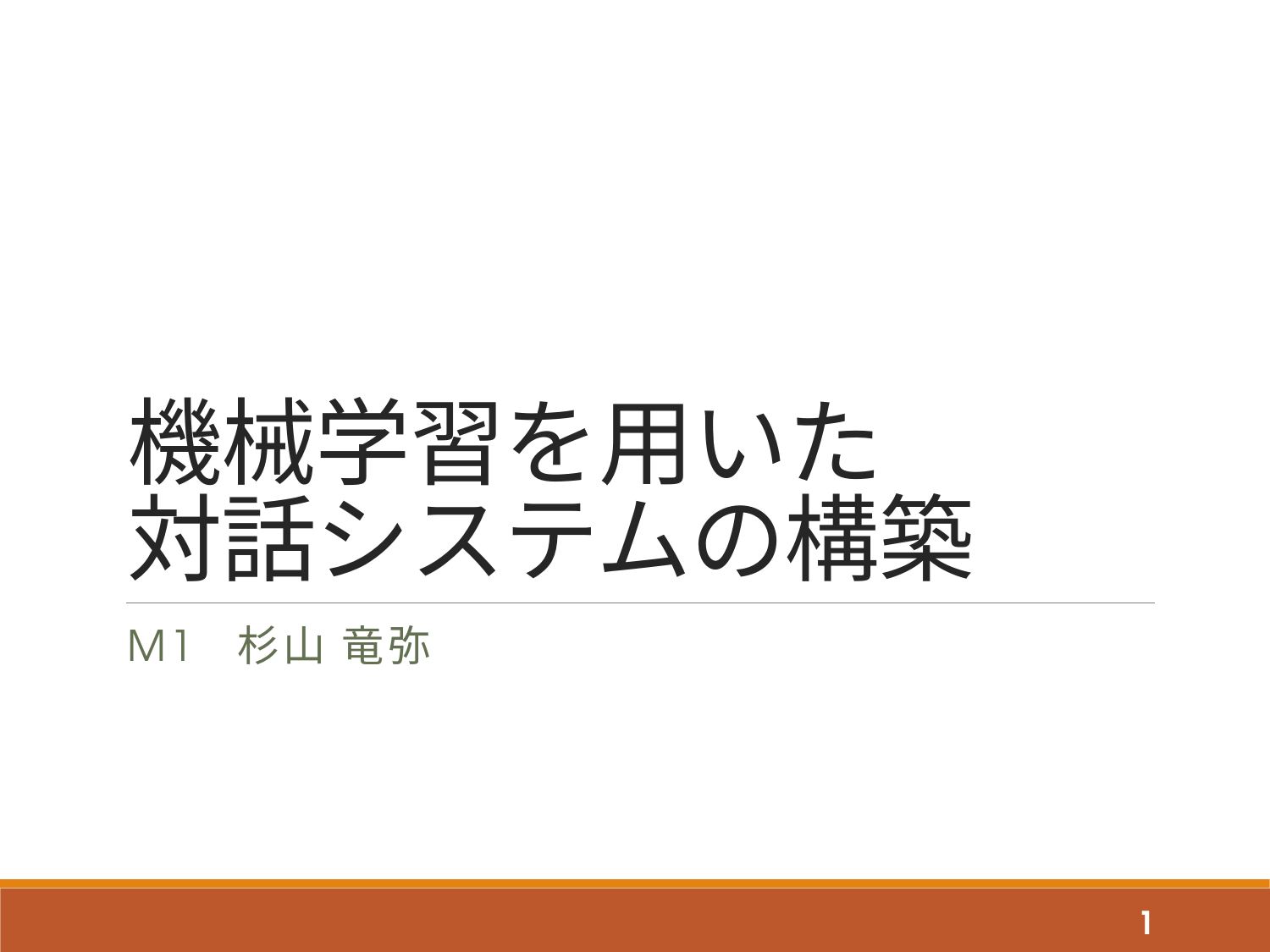

# 機械学習を用いた 対話システムの構築
M1  杉山 竜弥
1